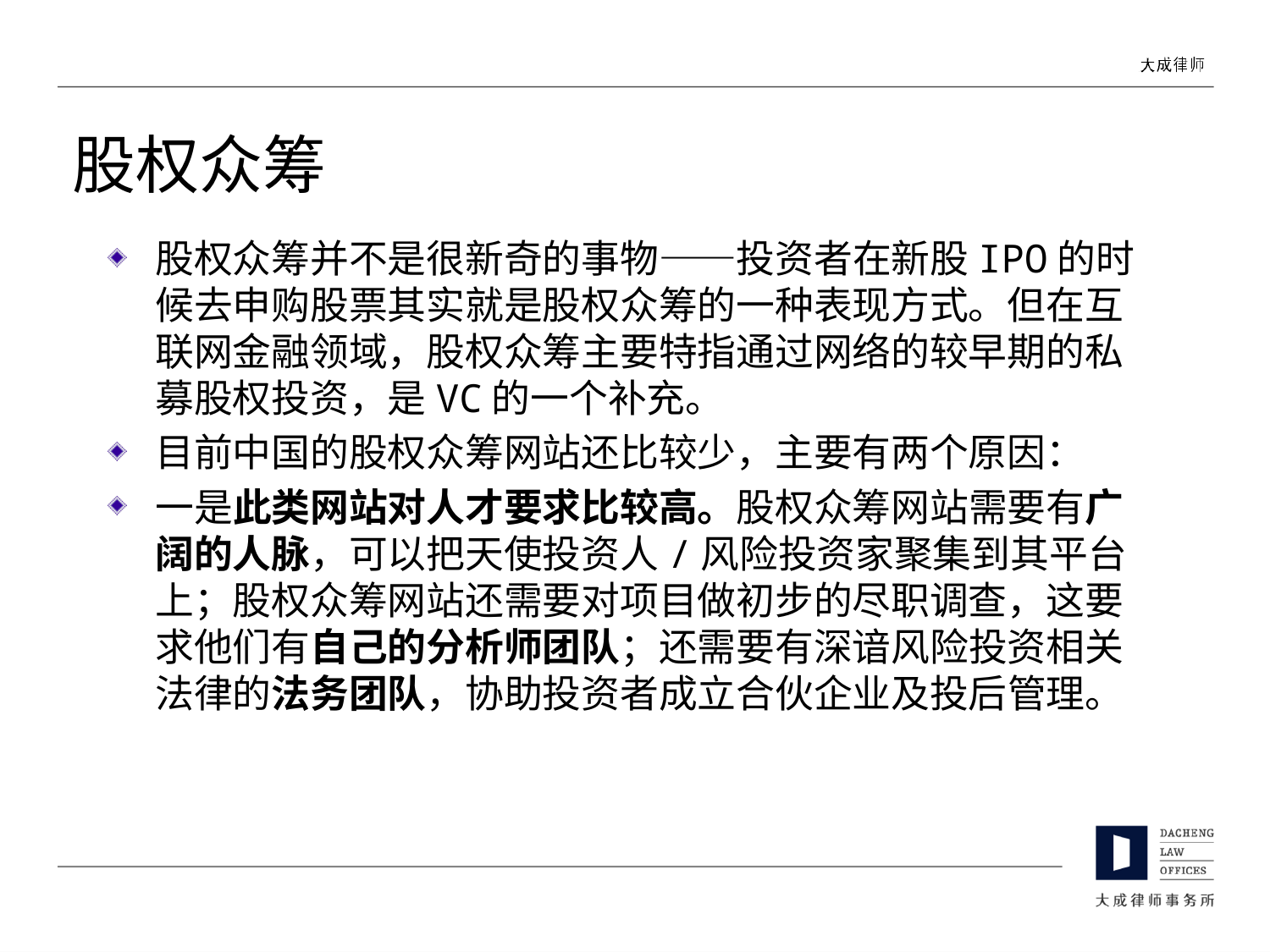

# 股权众筹
股权众筹并不是很新奇的事物——投资者在新股IPO的时候去申购股票其实就是股权众筹的一种表现方式。但在互联网金融领域，股权众筹主要特指通过网络的较早期的私募股权投资，是VC的一个补充。
目前中国的股权众筹网站还比较少，主要有两个原因：
一是此类网站对人才要求比较高。股权众筹网站需要有广阔的人脉，可以把天使投资人/风险投资家聚集到其平台上；股权众筹网站还需要对项目做初步的尽职调查，这要求他们有自己的分析师团队；还需要有深谙风险投资相关法律的法务团队，协助投资者成立合伙企业及投后管理。